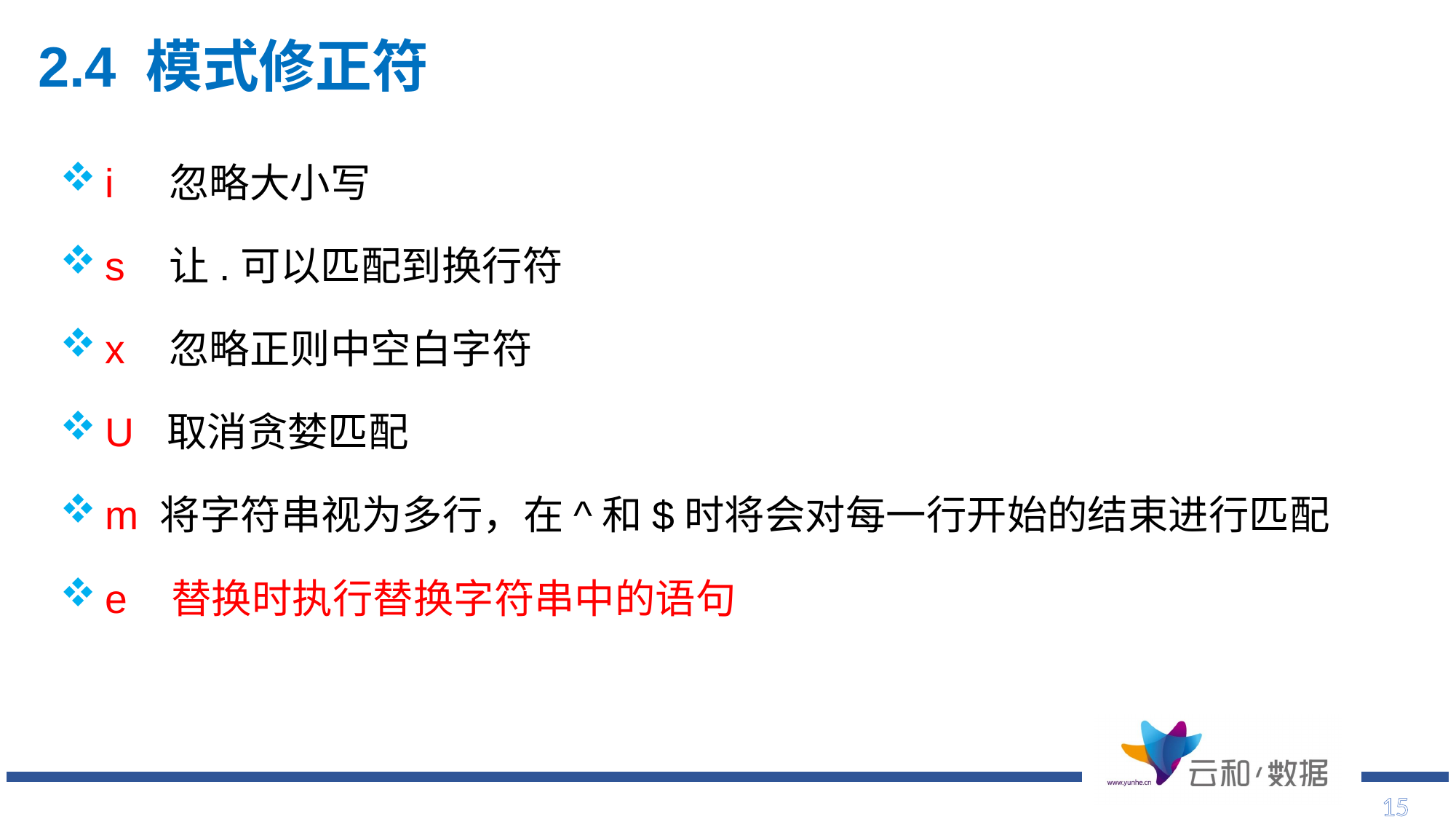

2.4 模式修正符
# i    忽略大小写
s   让.可以匹配到换行符
x   忽略正则中空白字符
U  取消贪婪匹配
m 将字符串视为多行，在^和$时将会对每一行开始的结束进行匹配
e   替换时执行替换字符串中的语句